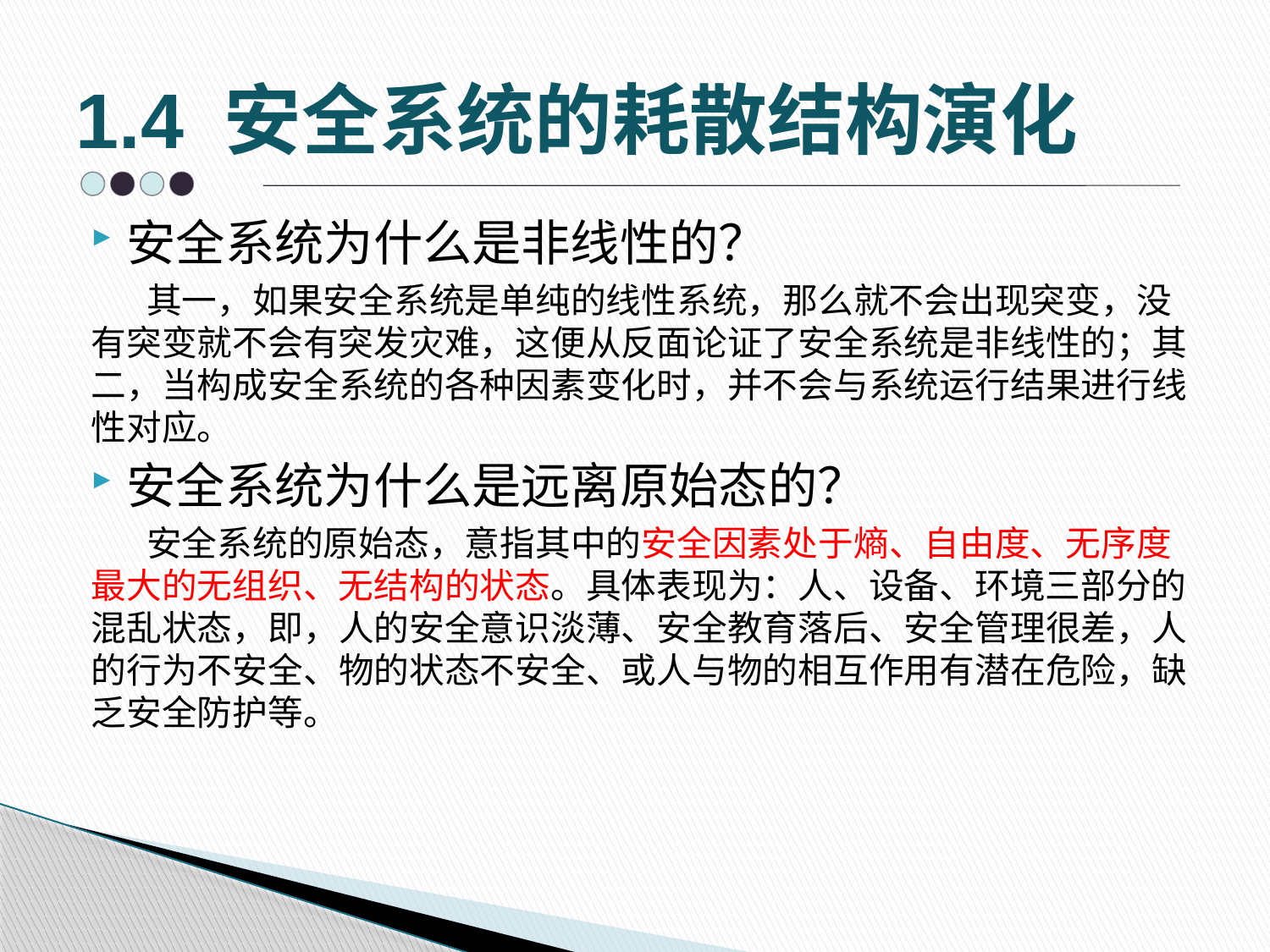

# 1.4 安全系统的耗散结构演化

安全系统为什么是非线性的？
      其一，如果安全系统是单纯的线性系统，那么就不会出现突变，没有突变就不会有突发灾难，这便从反面论证了安全系统是非线性的；其二，当构成安全系统的各种因素变化时，并不会与系统运行结果进行线性对应。
安全系统为什么是远离原始态的？
      安全系统的原始态，意指其中的安全因素处于熵、自由度、无序度最大的无组织、无结构的状态。具体表现为：人、设备、环境三部分的混乱状态，即，人的安全意识淡薄、安全教育落后、安全管理很差，人的行为不安全、物的状态不安全、或人与物的相互作用有潜在危险，缺乏安全防护等。